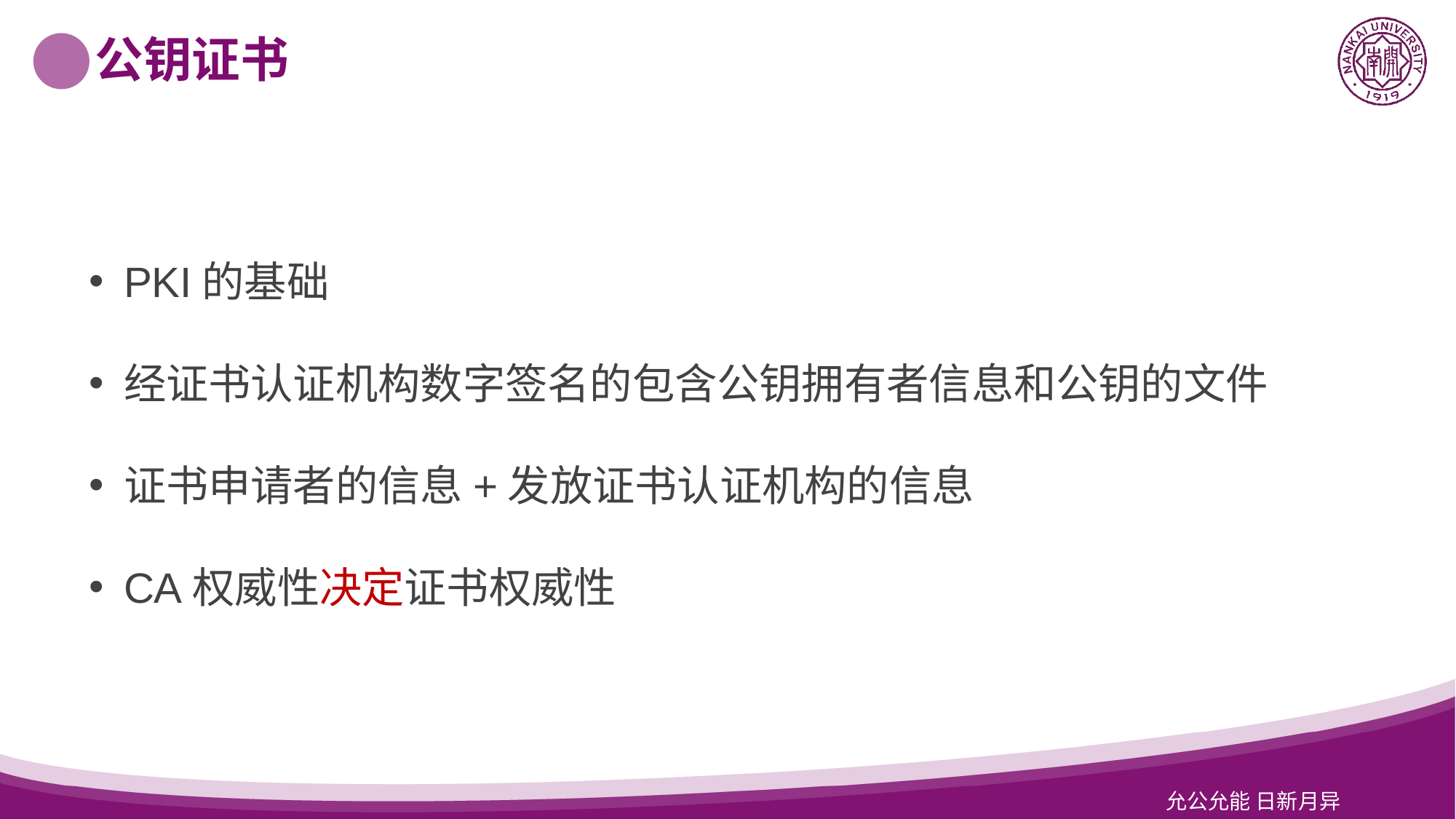

选中图片Delete，点击中间图标即可插入新图片

公钥证书
PKI的基础
经证书认证机构数字签名的包含公钥拥有者信息和公钥的文件
证书申请者的信息+发放证书认证机构的信息
CA权威性决定证书权威性